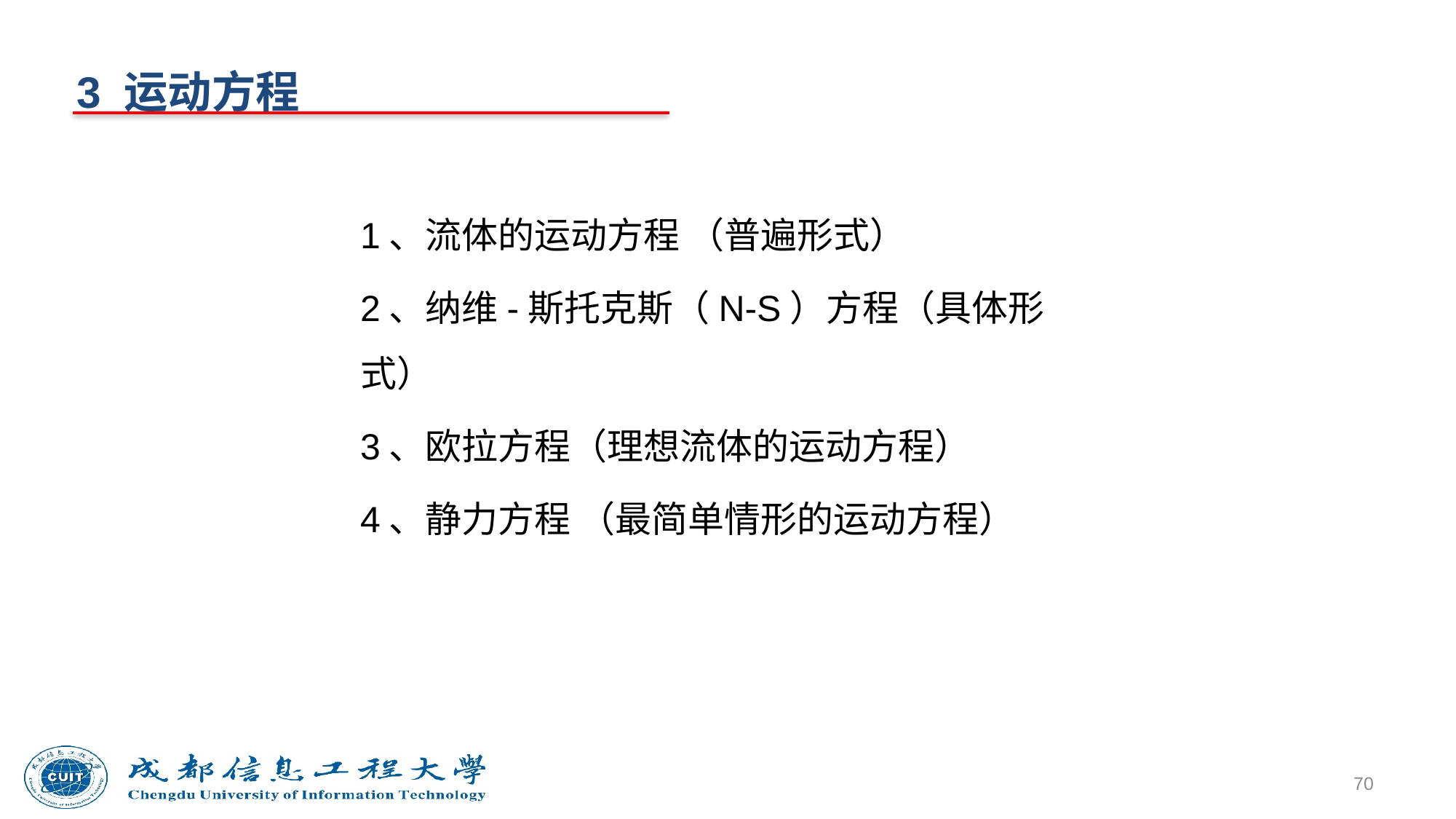

3 运动方程

1、流体的运动方程 （普遍形式）
2、纳维-斯托克斯（N-S）方程（具体形式）
3、欧拉方程（理想流体的运动方程）
4、静力方程 （最简单情形的运动方程）

70